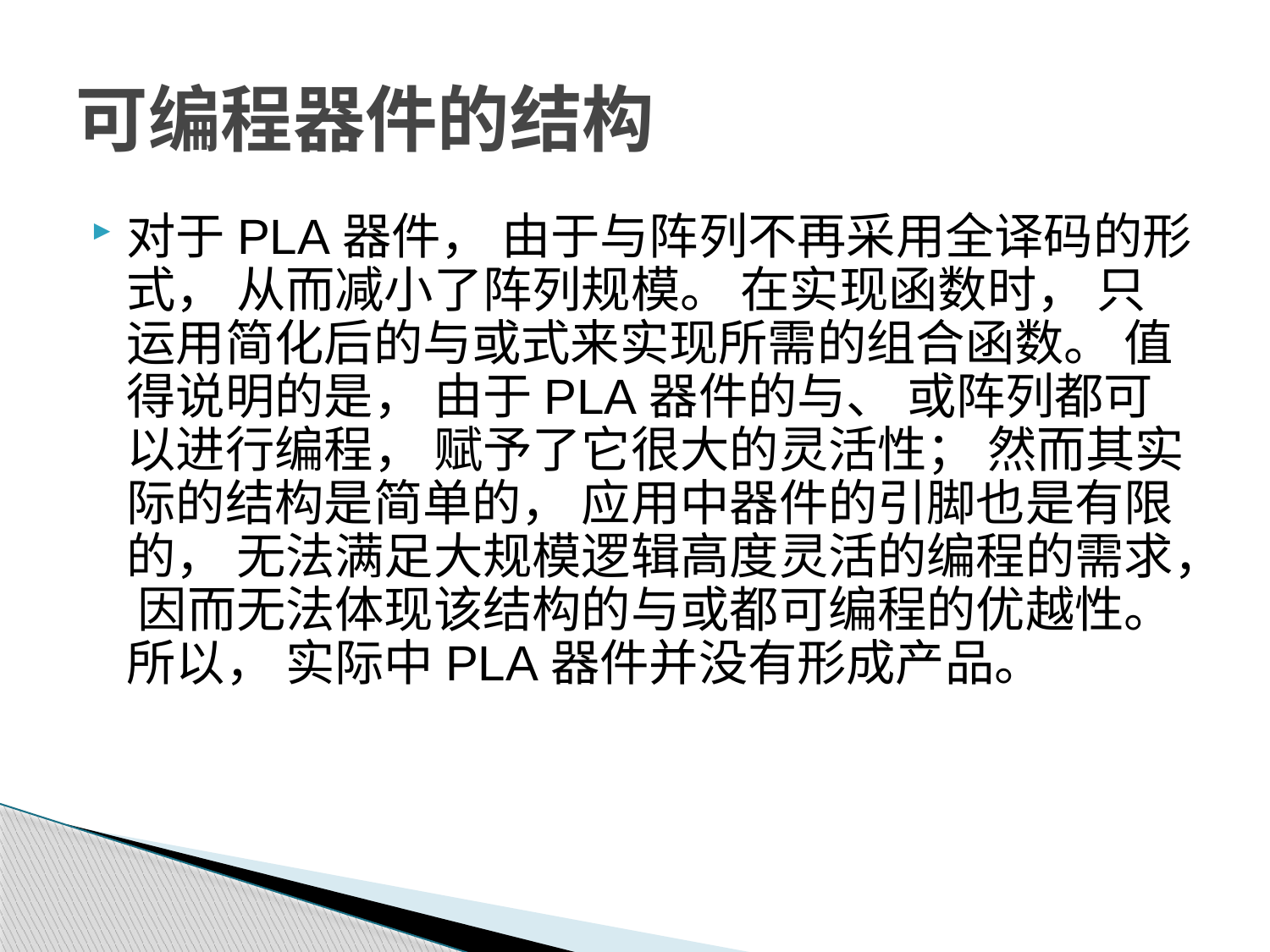

# 可编程器件的结构
对于PLA器件， 由于与阵列不再采用全译码的形式， 从而减小了阵列规模。 在实现函数时， 只运用简化后的与或式来实现所需的组合函数。 值得说明的是， 由于PLA器件的与、 或阵列都可以进行编程， 赋予了它很大的灵活性； 然而其实际的结构是简单的， 应用中器件的引脚也是有限的， 无法满足大规模逻辑高度灵活的编程的需求， 因而无法体现该结构的与或都可编程的优越性。 所以， 实际中PLA器件并没有形成产品。